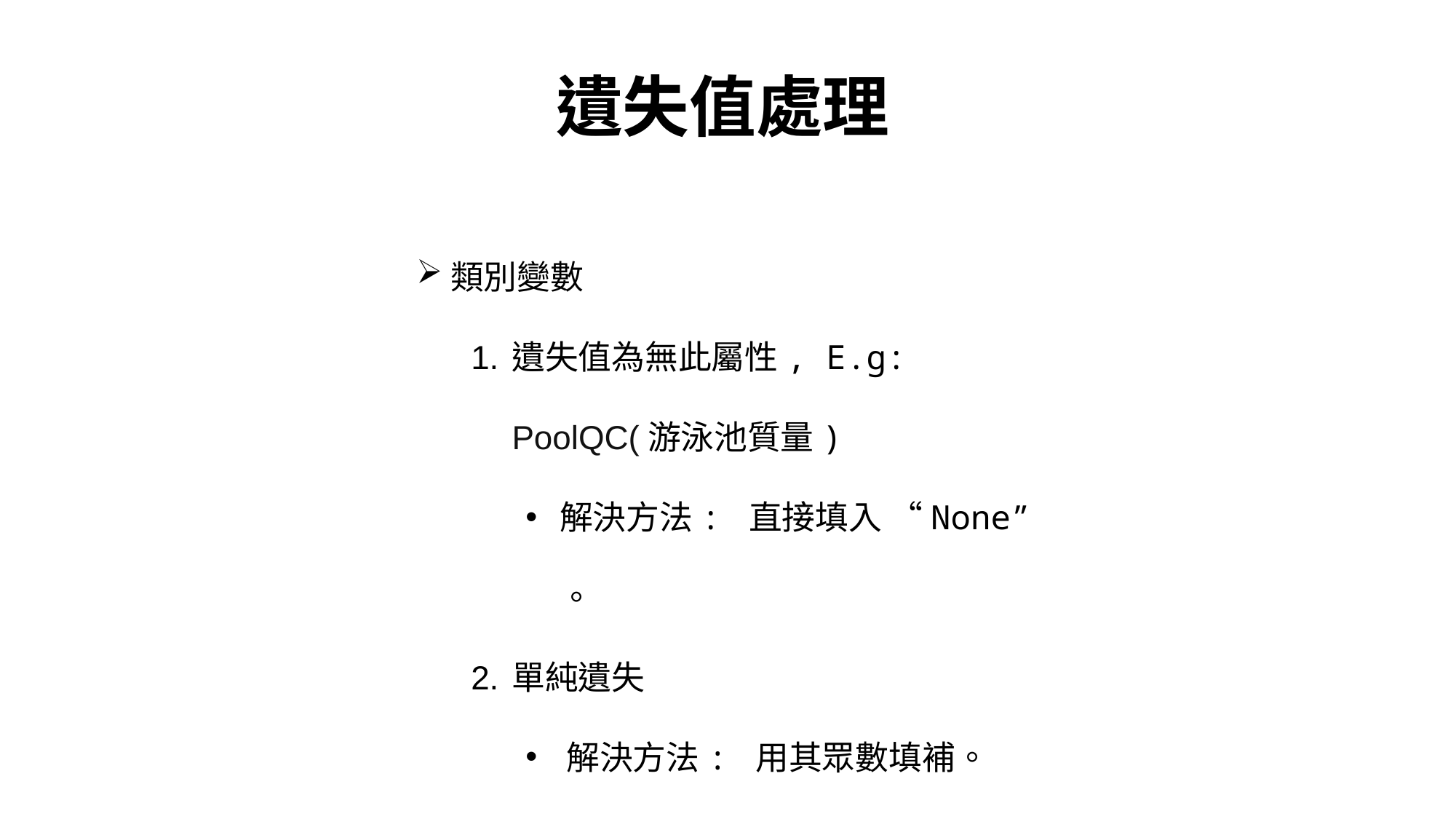

# 遺失值處理
類別變數
遺失值為無此屬性, E.g: PoolQC(游泳池質量)
解決方法: 直接填入 “None” 。
單純遺失
解決方法: 用其眾數填補。